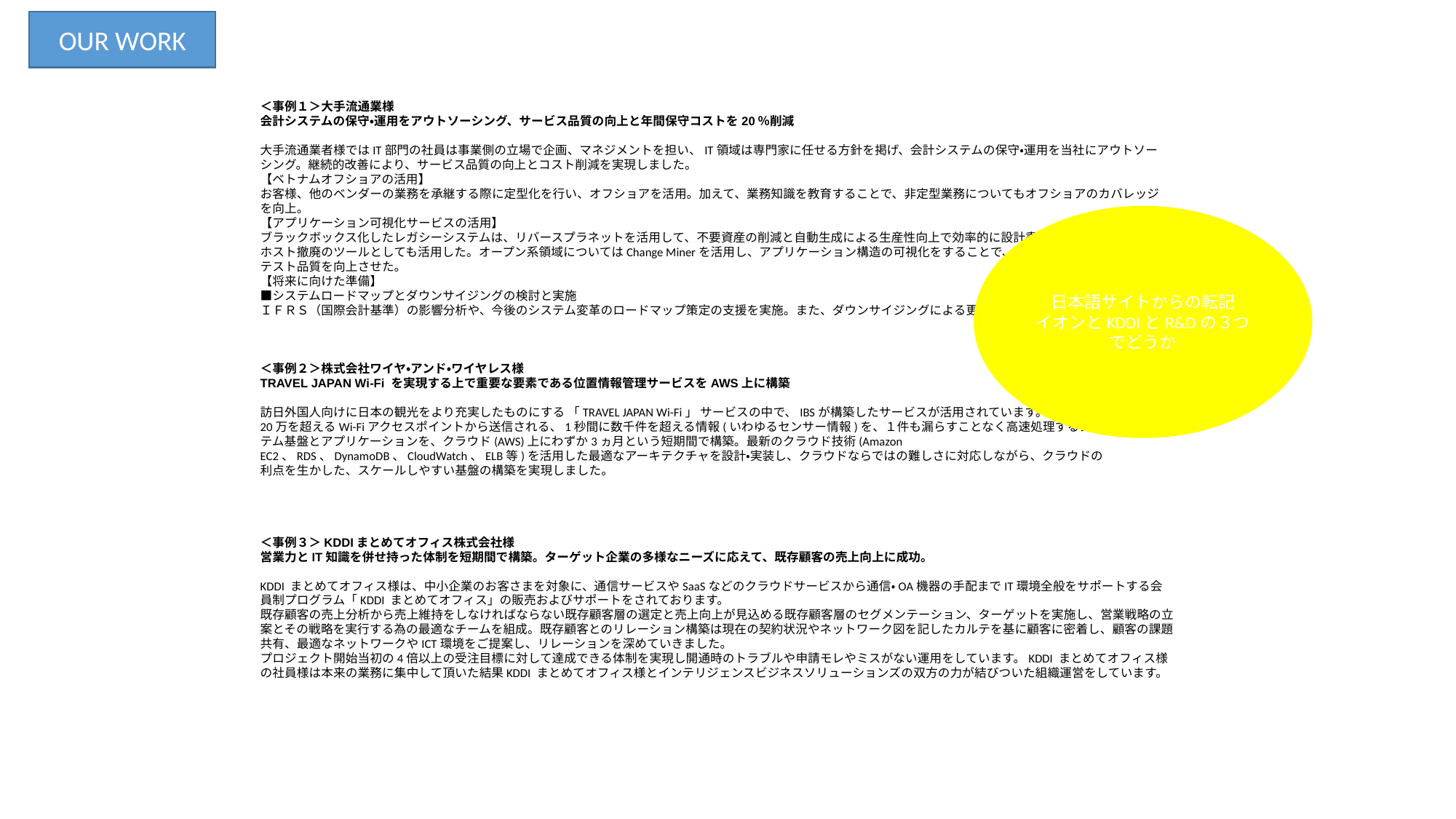

OUR WORK
＜事例１＞大手流通業様
会計システムの保守・運用をアウトソーシング、サービス品質の向上と年間保守コストを20％削減

大手流通業者様ではIT部門の社員は事業側の立場で企画、マネジメントを担い、IT領域は専門家に任せる方針を掲げ、会計システムの保守・運用を当社にアウトソーシング。継続的改善により、サービス品質の向上とコスト削減を実現しました。
【ベトナムオフショアの活用】
お客様、他のベンダーの業務を承継する際に定型化を行い、オフショアを活用。加えて、業務知識を教育することで、非定型業務についてもオフショアのカバレッジを向上。
【アプリケーション可視化サービスの活用】
ブラックボックス化したレガシーシステムは、リバースプラネットを活用して、不要資産の削減と自動生成による生産性向上で効率的に設計書の再作成を実現。後に、ホスト撤廃のツールとしても活用した。オープン系領域についてはChange Minerを活用し、アプリケーション構造の可視化をすることで、システム改修時の生産性、テスト品質を向上させた。
【将来に向けた準備】
■システムロードマップとダウンサイジングの検討と実施
ＩＦＲＳ（国際会計基準）の影響分析や、今後のシステム変革のロードマップ策定の支援を実施。また、ダウンサイジングによる更なる経費削減を実現した。
日本語サイトからの転記
イオンとKDDIとR&Dの３つでどうか
＜事例２＞株式会社ワイヤ・アンド・ワイヤレス様
TRAVEL JAPAN Wi-Fi を実現する上で重要な要素である位置情報管理サービスをAWS上に構築

訪日外国人向けに日本の観光をより充実したものにする 「TRAVEL JAPAN Wi-Fi」 サービスの中で、IBSが構築したサービスが活用されています。
20万を超えるWi-Fiアクセスポイントから送信される、1秒間に数千件を超える情報(いわゆるセンサー情報)を、１件も漏らすことなく高速処理するシステム基盤とアプリケーションを、クラウド(AWS)上にわずか3ヵ月という短期間で構築。最新のクラウド技術(Amazon EC2、RDS、DynamoDB、CloudWatch、ELB等)を活用した最適なアーキテクチャを設計・実装し、クラウドならではの難しさに対応しながら、クラウドの利点を生かした、スケールしやすい基盤の構築を実現しました。
＜事例３＞KDDIまとめてオフィス株式会社様
営業力とIT知識を併せ持った体制を短期間で構築。ターゲット企業の多様なニーズに応えて、既存顧客の売上向上に成功。

KDDI まとめてオフィス様は、中小企業のお客さまを対象に、通信サービスやSaaSなどのクラウドサービスから通信・OA機器の手配までIT環境全般をサポートする会員制プログラム「KDDI まとめてオフィス」の販売およびサポートをされております。
既存顧客の売上分析から売上維持をしなければならない既存顧客層の選定と売上向上が見込める既存顧客層のセグメンテーション、ターゲットを実施し、営業戦略の立案とその戦略を実行する為の最適なチームを組成。既存顧客とのリレーション構築は現在の契約状況やネットワーク図を記したカルテを基に顧客に密着し、顧客の課題共有、最適なネットワークやICT環境をご提案し、リレーションを深めていきました。
プロジェクト開始当初の4倍以上の受注目標に対して達成できる体制を実現し開通時のトラブルや申請モレやミスがない運用をしています。KDDI まとめてオフィス様の社員様は本来の業務に集中して頂いた結果KDDI まとめてオフィス様とインテリジェンスビジネスソリューションズの双方の力が結びついた組織運営をしています。